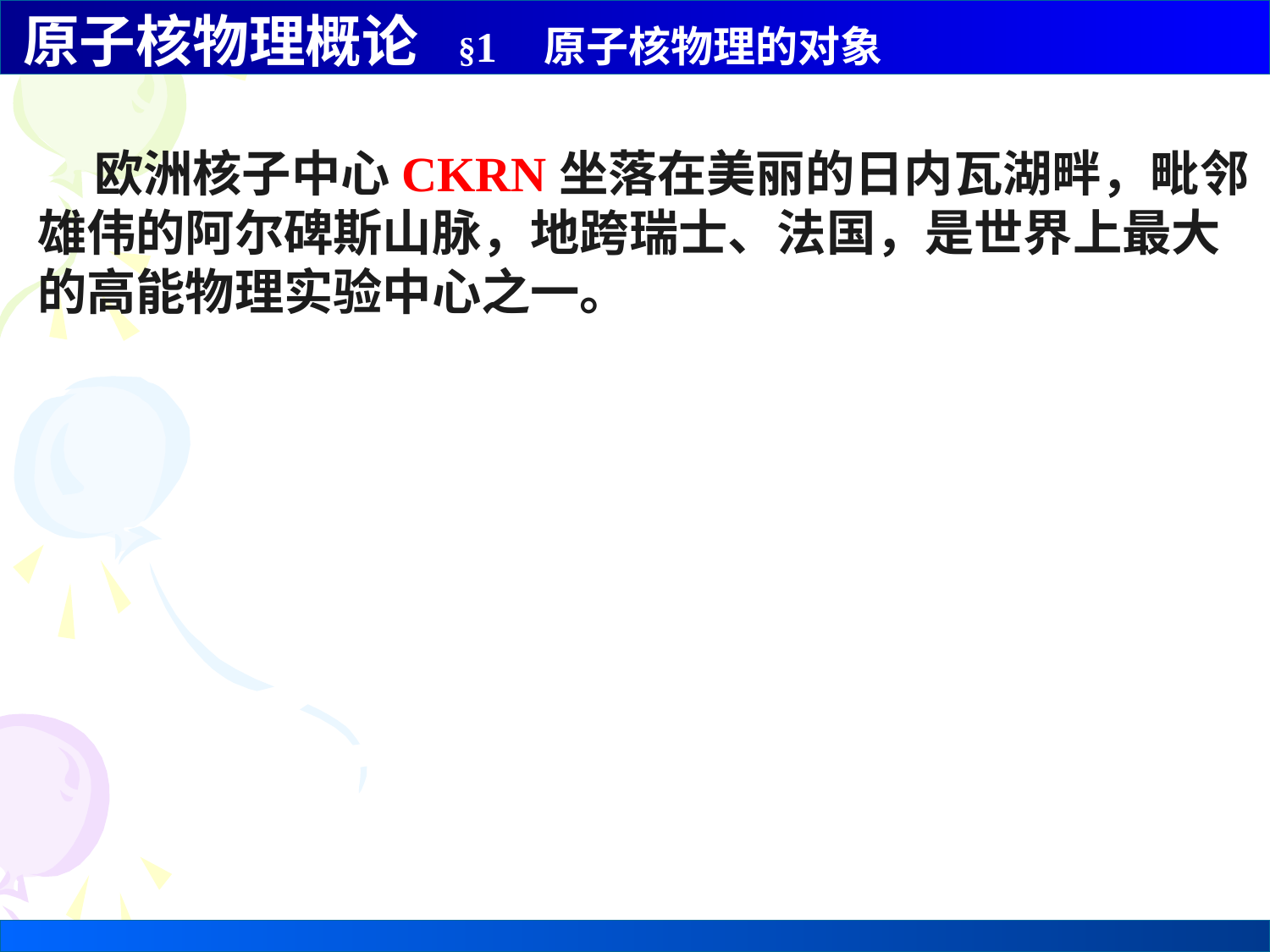

欧洲核子中心CKRN坐落在美丽的日内瓦湖畔，毗邻雄伟的阿尔碑斯山脉，地跨瑞士、法国，是世界上最大的高能物理实验中心之一。